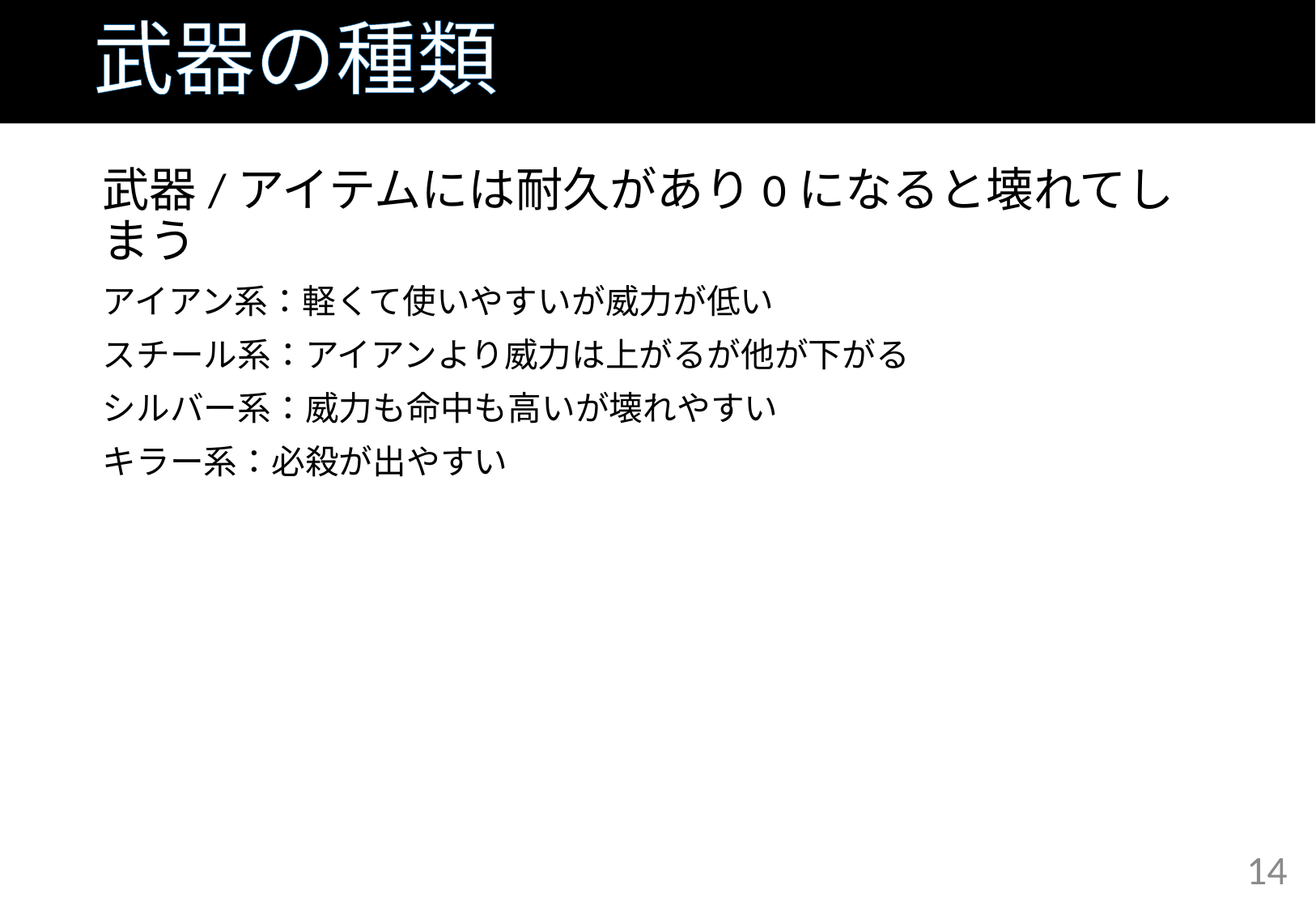

# 武器の種類
武器/アイテムには耐久があり0になると壊れてしまう
アイアン系：軽くて使いやすいが威力が低い
スチール系：アイアンより威力は上がるが他が下がる
シルバー系：威力も命中も高いが壊れやすい
キラー系：必殺が出やすい
14